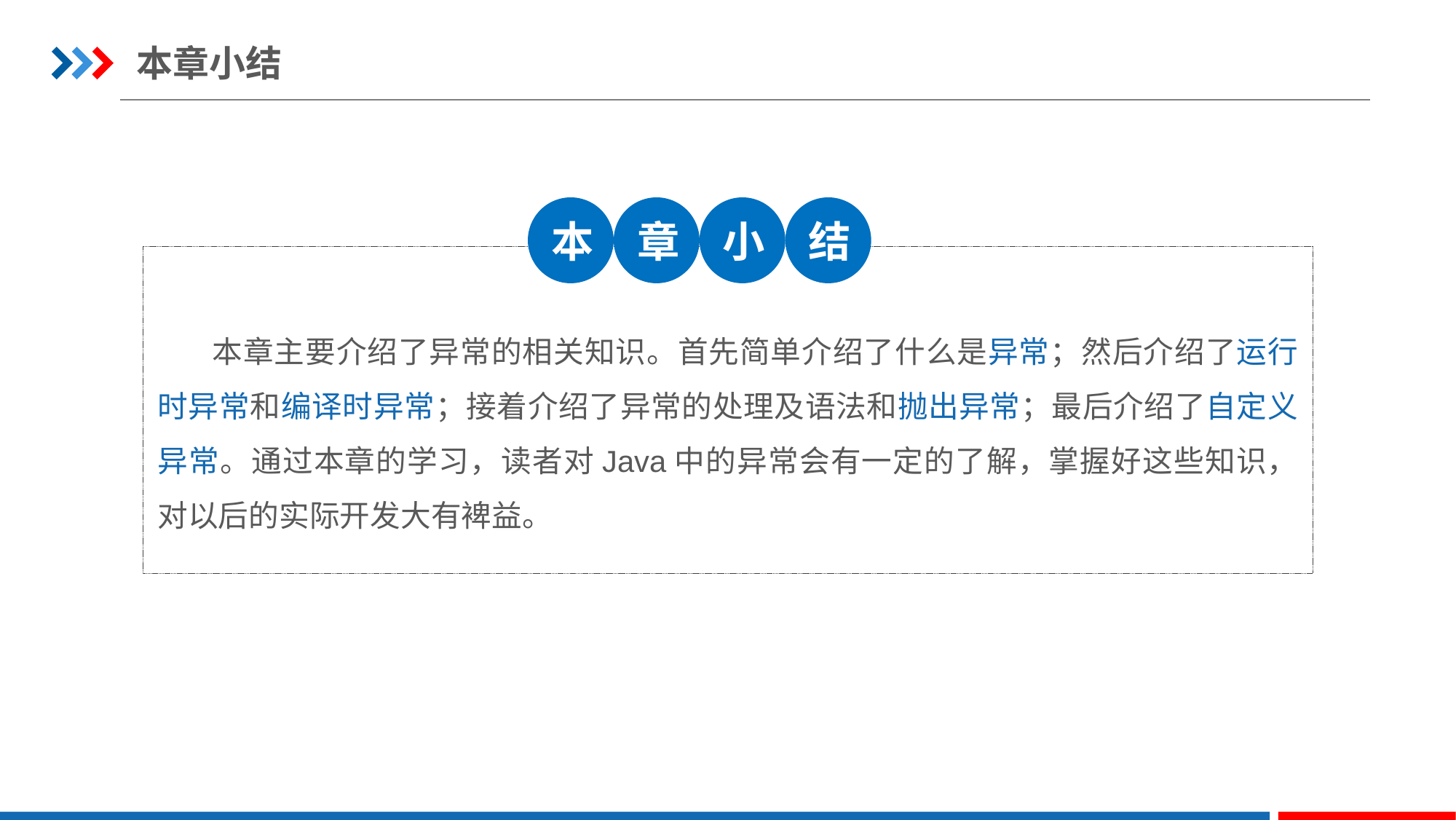

本章小结
本
章
小
结

本章主要介绍了异常的相关知识。首先简单介绍了什么是异常；然后介绍了运行时异常和编译时异常；接着介绍了异常的处理及语法和抛出异常；最后介绍了自定义异常。通过本章的学习，读者对Java中的异常会有一定的了解，掌握好这些知识，对以后的实际开发大有裨益。